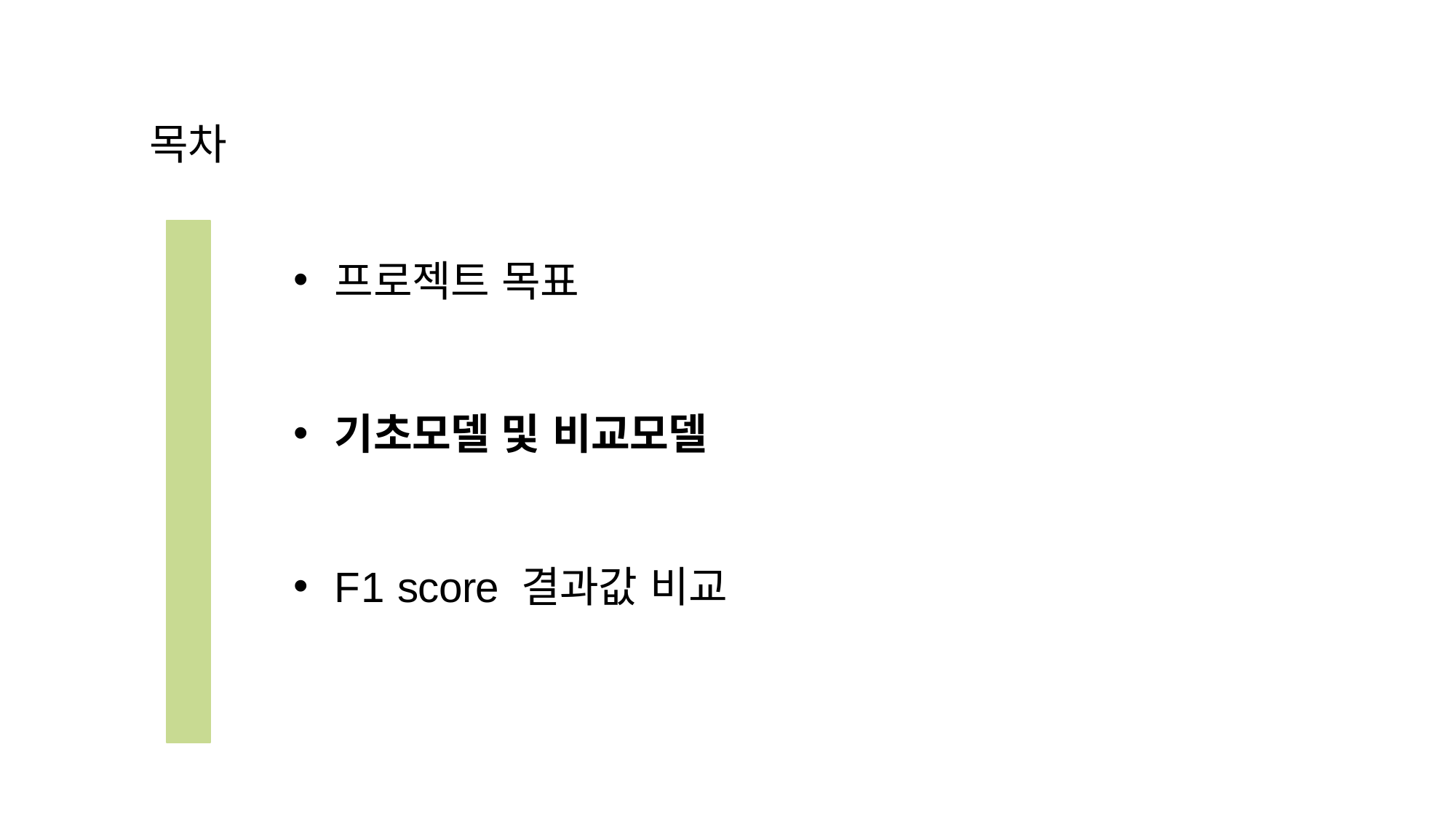

목차

프로젝트 목표

기초모델 및 비교모델

F1 score 결과값 비교